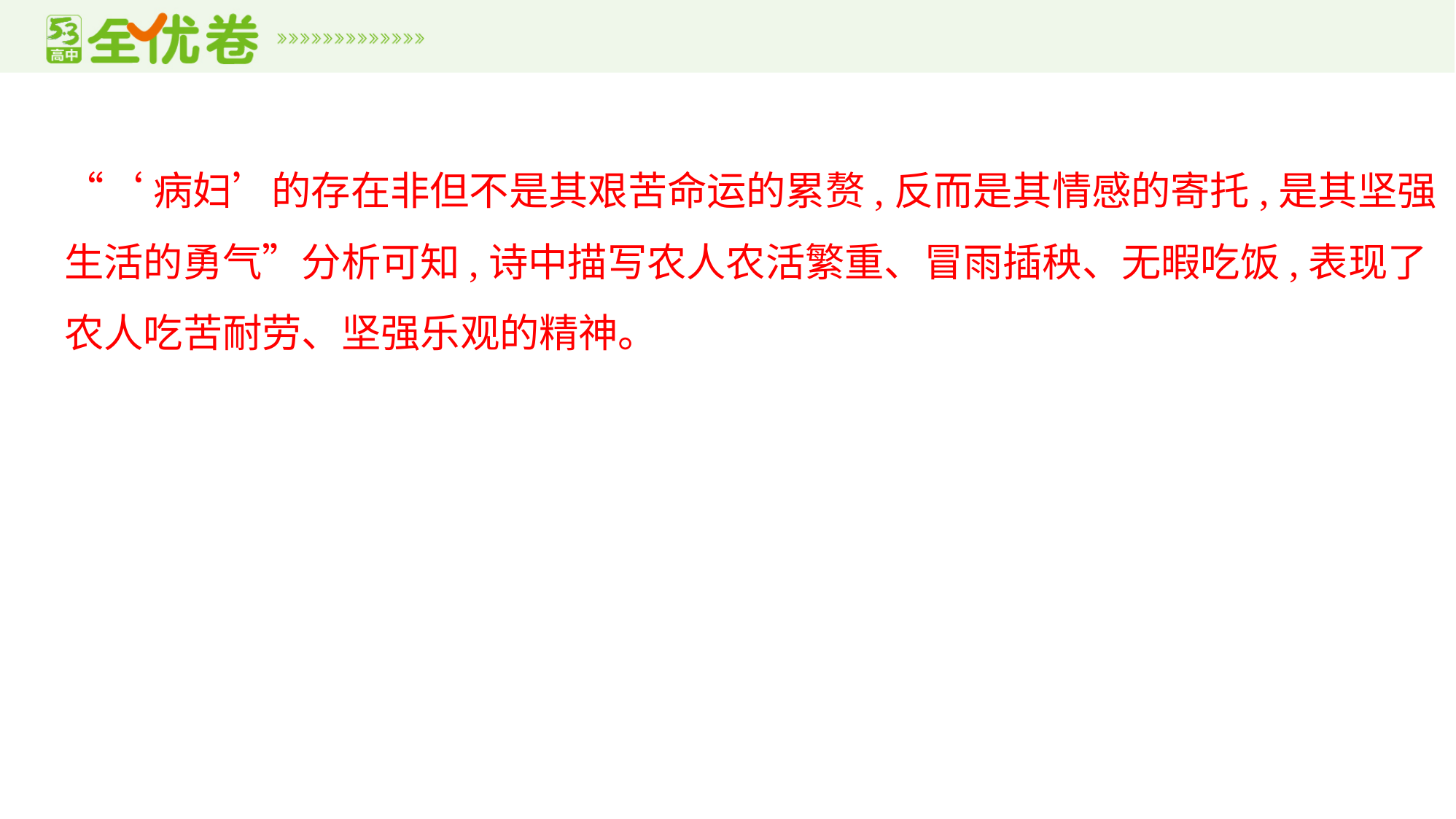

“‘病妇’的存在非但不是其艰苦命运的累赘,反而是其情感的寄托,是其坚强
生活的勇气”分析可知,诗中描写农人农活繁重、冒雨插秧、无暇吃饭,表现了
农人吃苦耐劳、坚强乐观的精神。